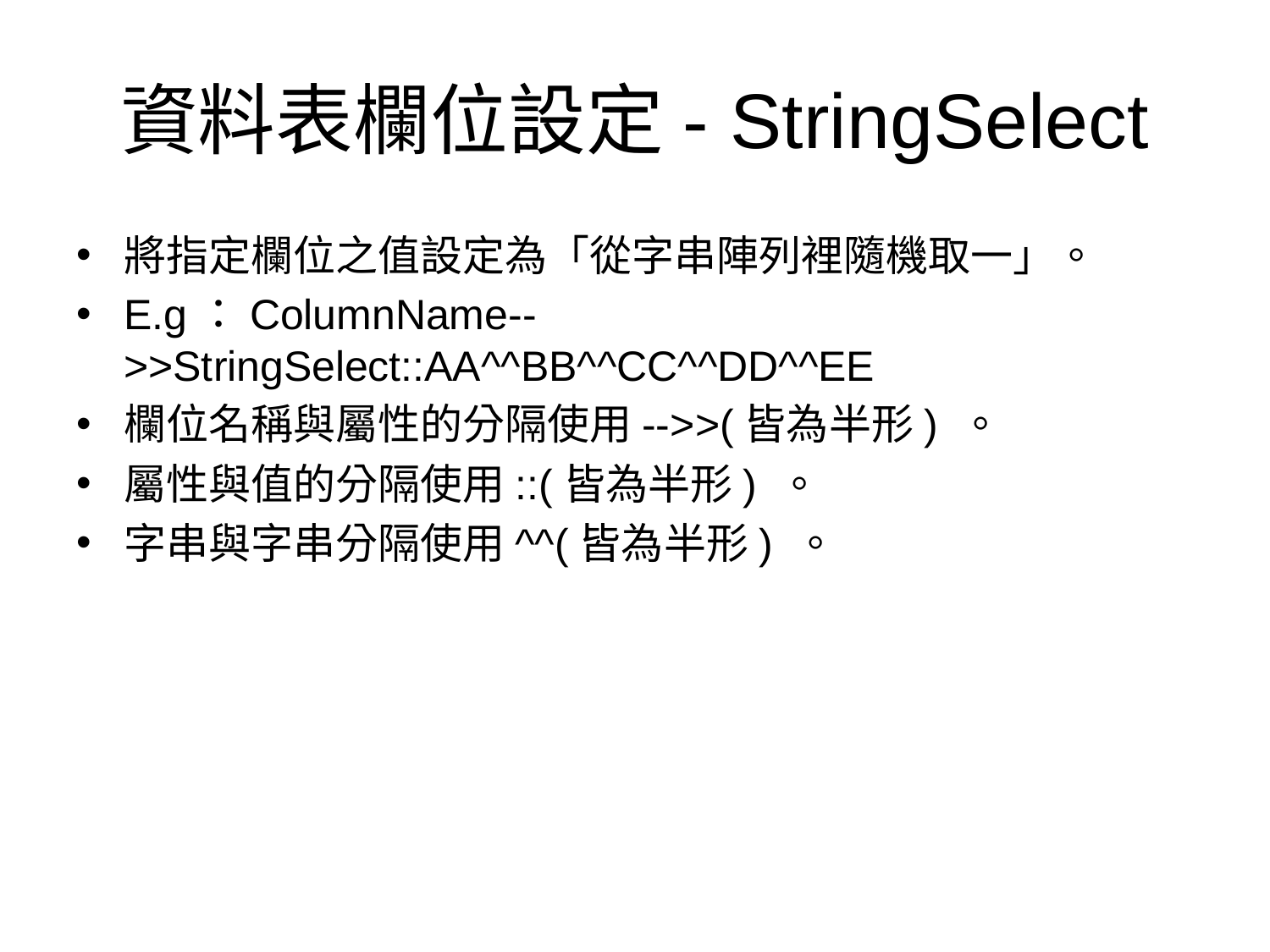

# 資料表欄位設定- StringSelect
將指定欄位之值設定為「從字串陣列裡隨機取一」。
E.g：ColumnName-->>StringSelect::AA^^BB^^CC^^DD^^EE
欄位名稱與屬性的分隔使用-->>(皆為半形) 。
屬性與值的分隔使用::(皆為半形) 。
字串與字串分隔使用^^(皆為半形) 。